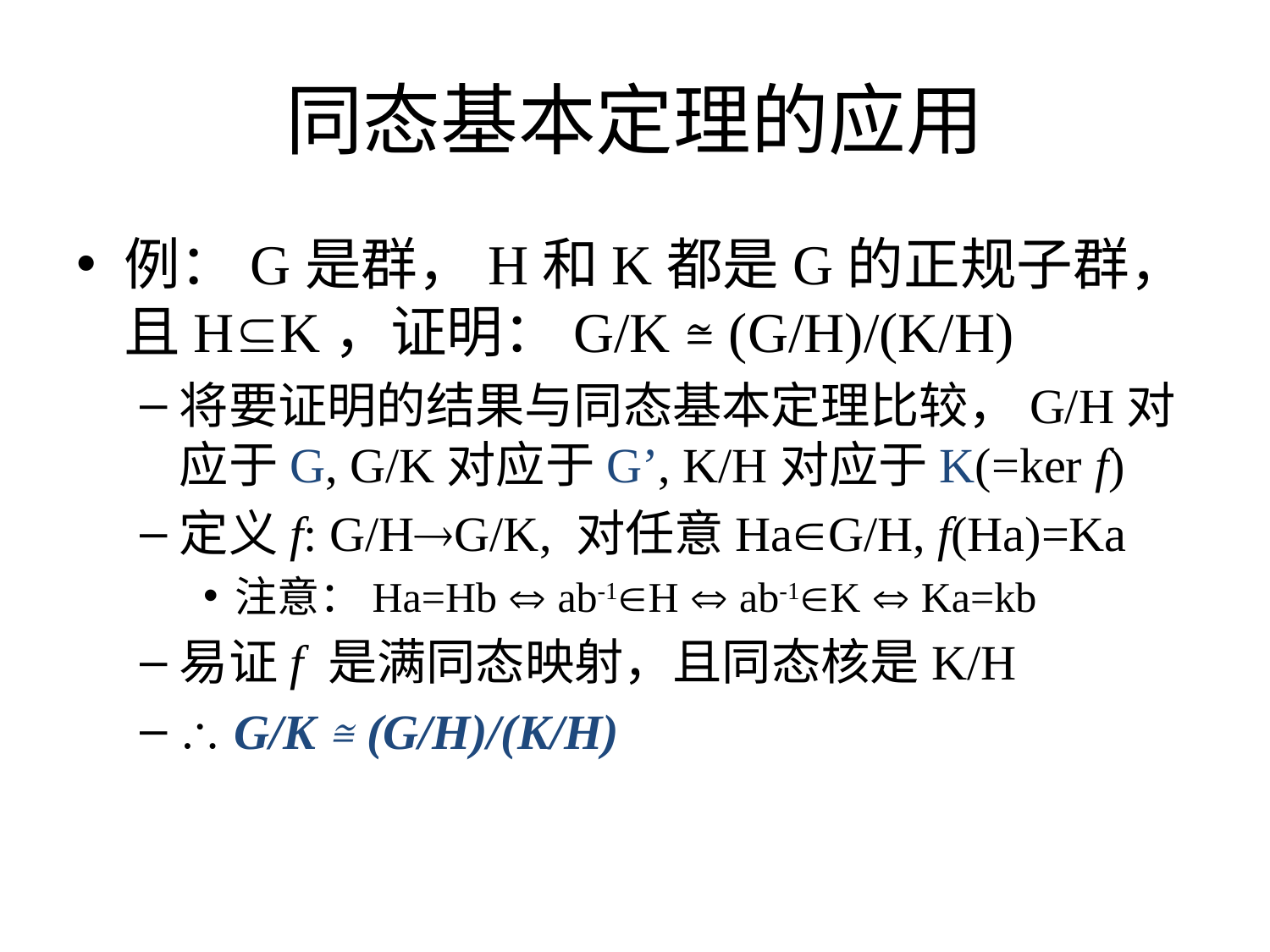

# 同态基本定理的应用
例：G是群，H和K都是G的正规子群，且H⊆K，证明：G/K ≅ (G/H)/(K/H)
将要证明的结果与同态基本定理比较，G/H对应于G, G/K对应于G’, K/H对应于K(=ker f)
定义f: G/H→G/K, 对任意Ha∈G/H, f(Ha)=Ka
注意：Ha=Hb ⇔ ab-1∈H ⇔ ab-1∈K ⇔ Ka=kb
易证f 是满同态映射，且同态核是K/H
∴ G/K ≅ (G/H)/(K/H)